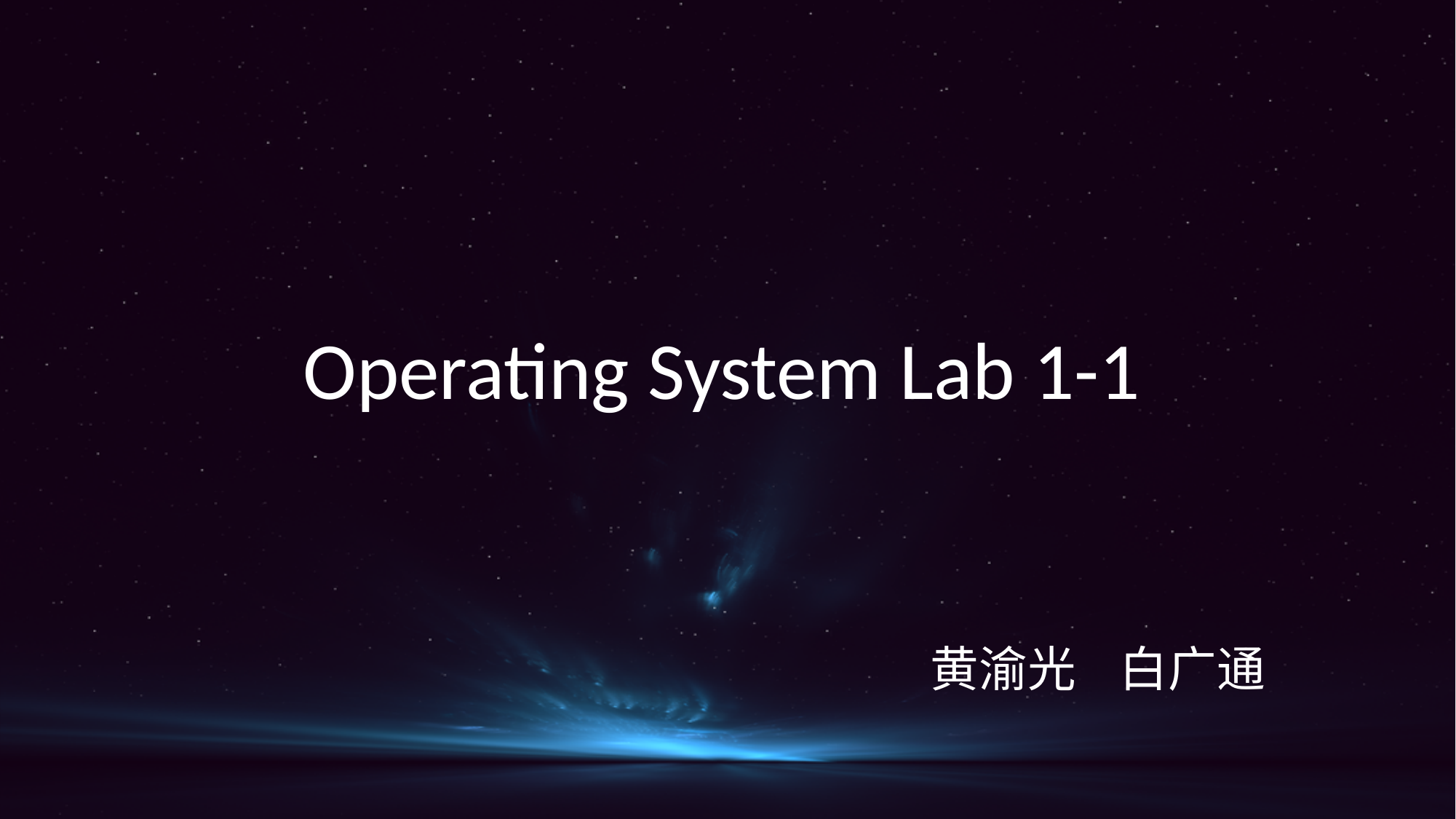

# Operating System Lab 1-1
黄渝光    白广通